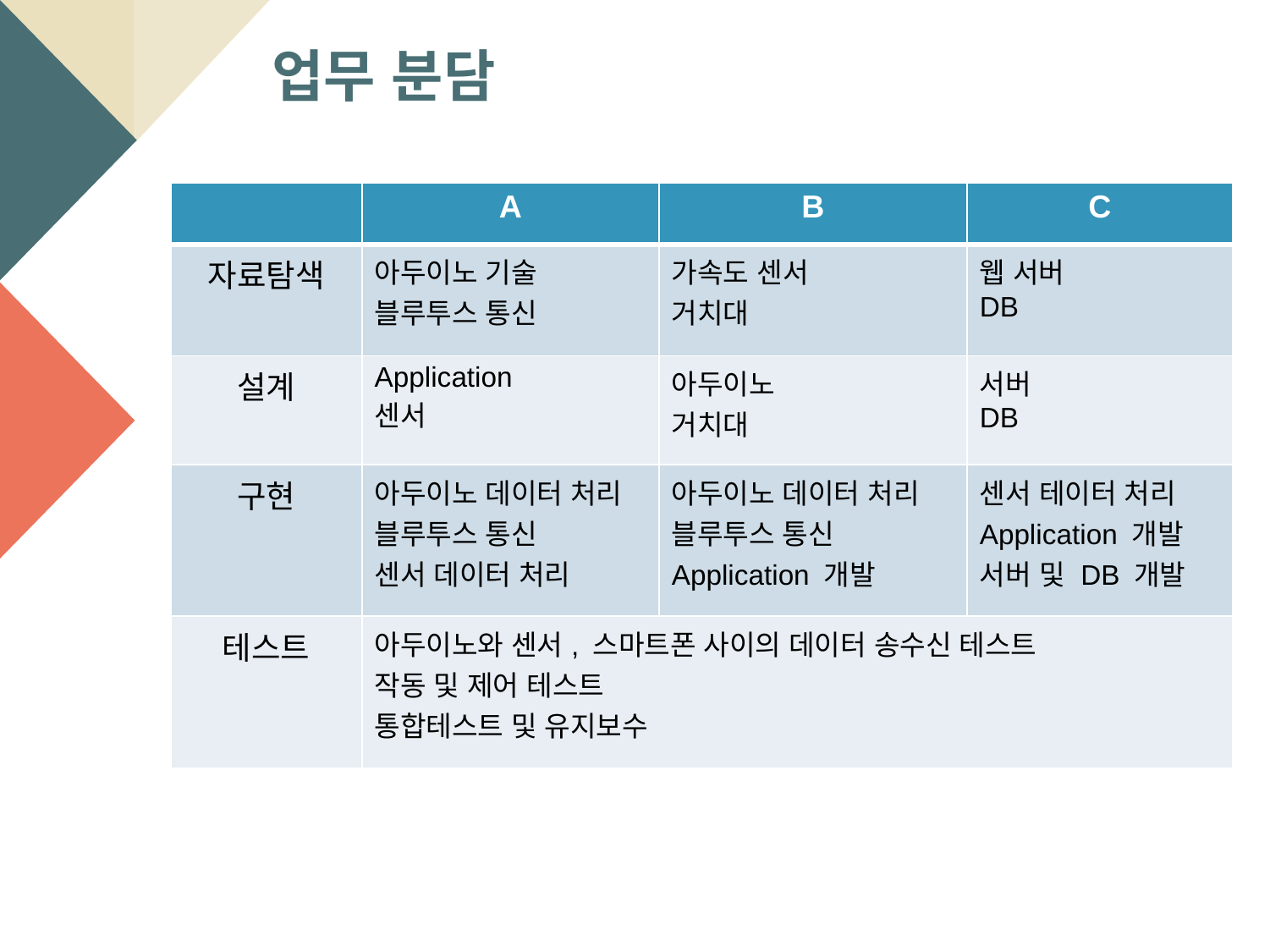

업무 분담
|  | A | B | C |
| --- | --- | --- | --- |
| 자료탐색 | 아두이노 기술 블루투스 통신 | 가속도 센서 거치대 | 웹 서버 DB |
| 설계 | Application 센서 | 아두이노 거치대 | 서버 DB |
| 구현 | 아두이노 데이터 처리 블루투스 통신 센서 데이터 처리 | 아두이노 데이터 처리 블루투스 통신 Application 개발 | 센서 테이터 처리 Application 개발 서버 및 DB 개발 |
| 테스트 | 아두이노와 센서, 스마트폰 사이의 데이터 송수신 테스트 작동 및 제어 테스트 통합테스트 및 유지보수 |  |  |